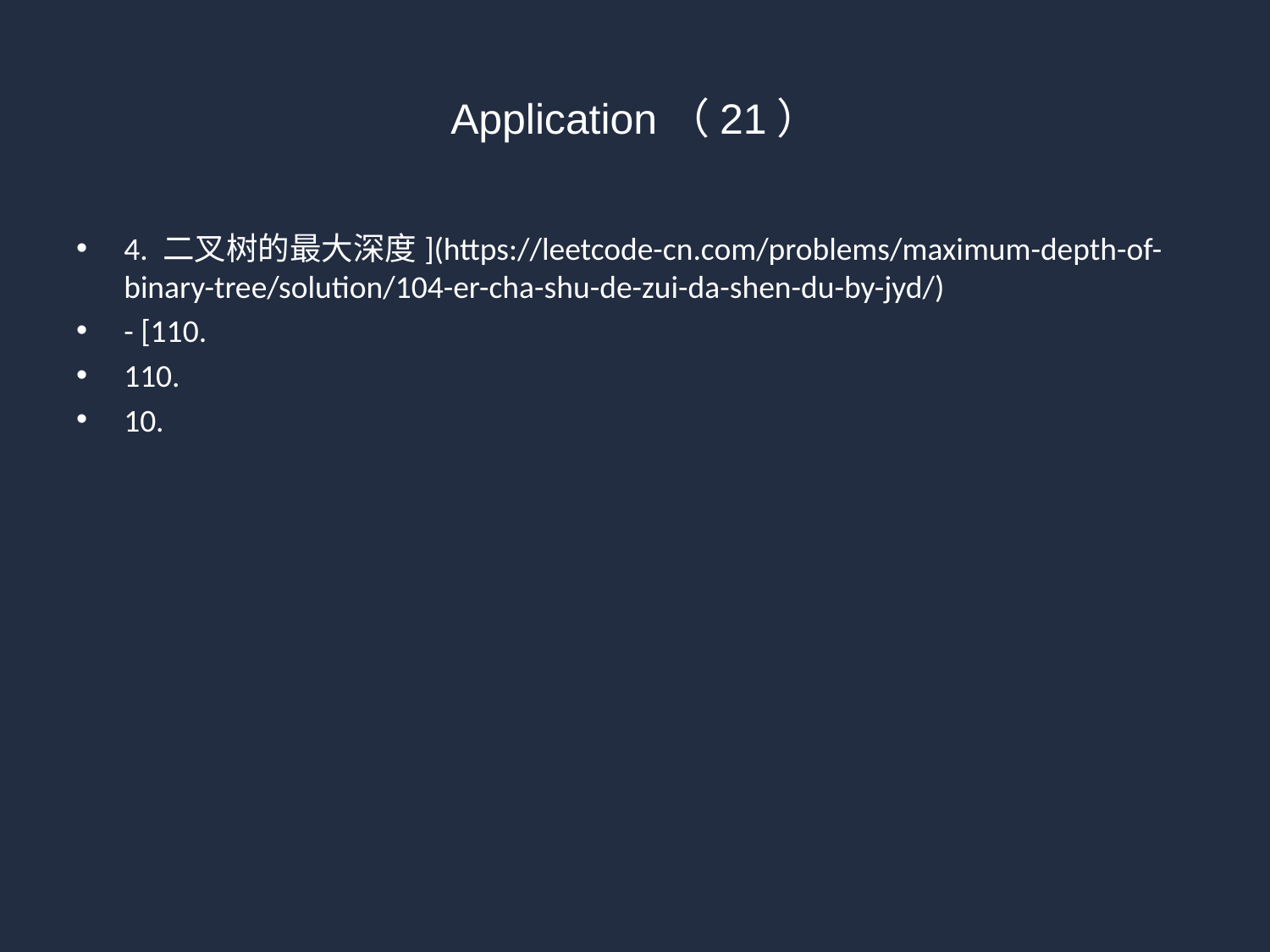

# Application（21）
4. 二叉树的最大深度](https://leetcode-cn.com/problems/maximum-depth-of-binary-tree/solution/104-er-cha-shu-de-zui-da-shen-du-by-jyd/)
- [110.
110.
10.